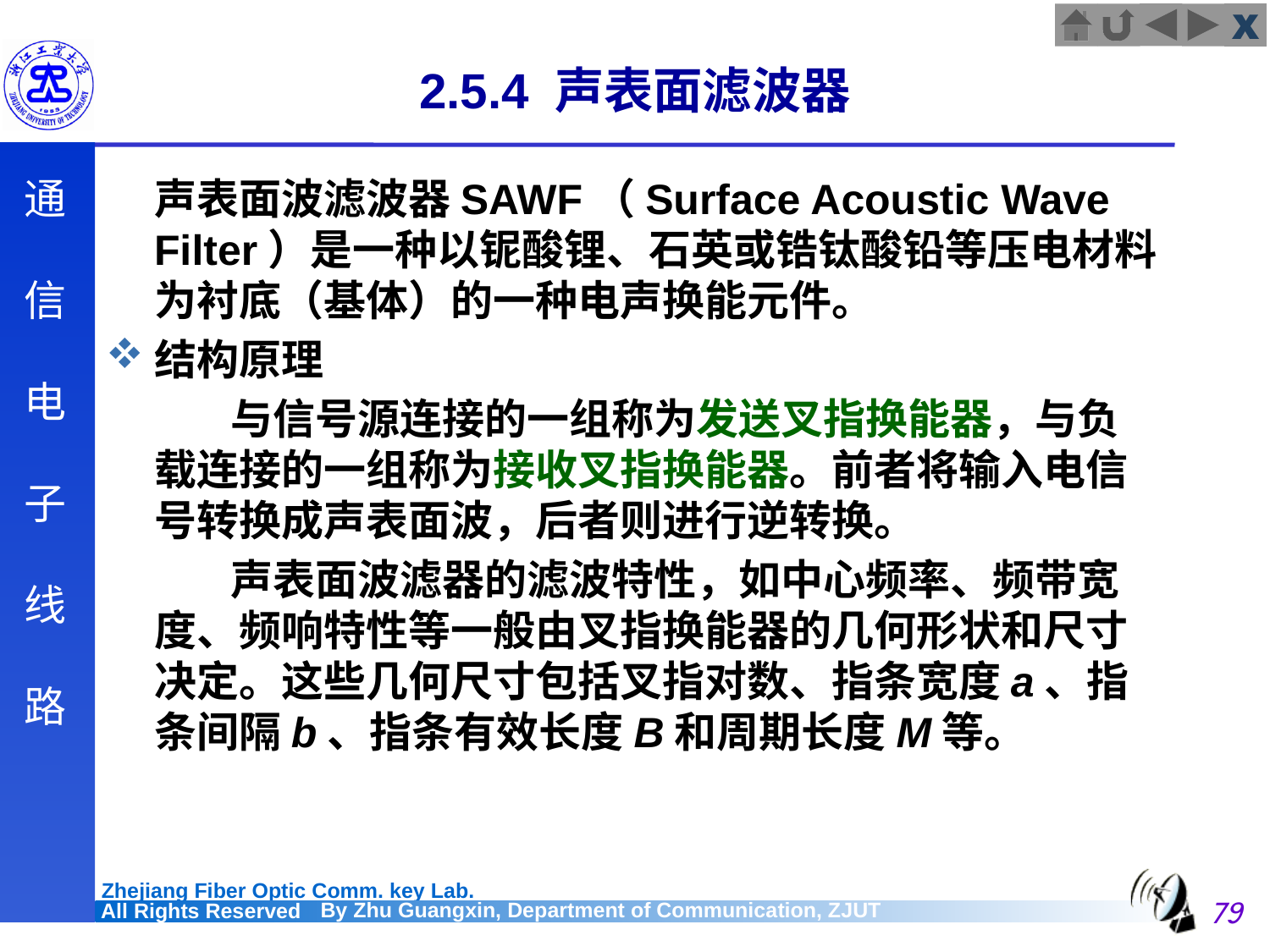

# 2.5.4 声表面滤波器
	声表面波滤波器SAWF（Surface Acoustic Wave Filter）是一种以铌酸锂、石英或锆钛酸铅等压电材料为衬底（基体）的一种电声换能元件。
结构原理
	       与信号源连接的一组称为发送叉指换能器，与负载连接的一组称为接收叉指换能器。前者将输入电信号转换成声表面波，后者则进行逆转换。
	       声表面波滤器的滤波特性，如中心频率、频带宽度、频响特性等一般由叉指换能器的几何形状和尺寸决定。这些几何尺寸包括叉指对数、指条宽度a、指条间隔b、指条有效长度B和周期长度M等。